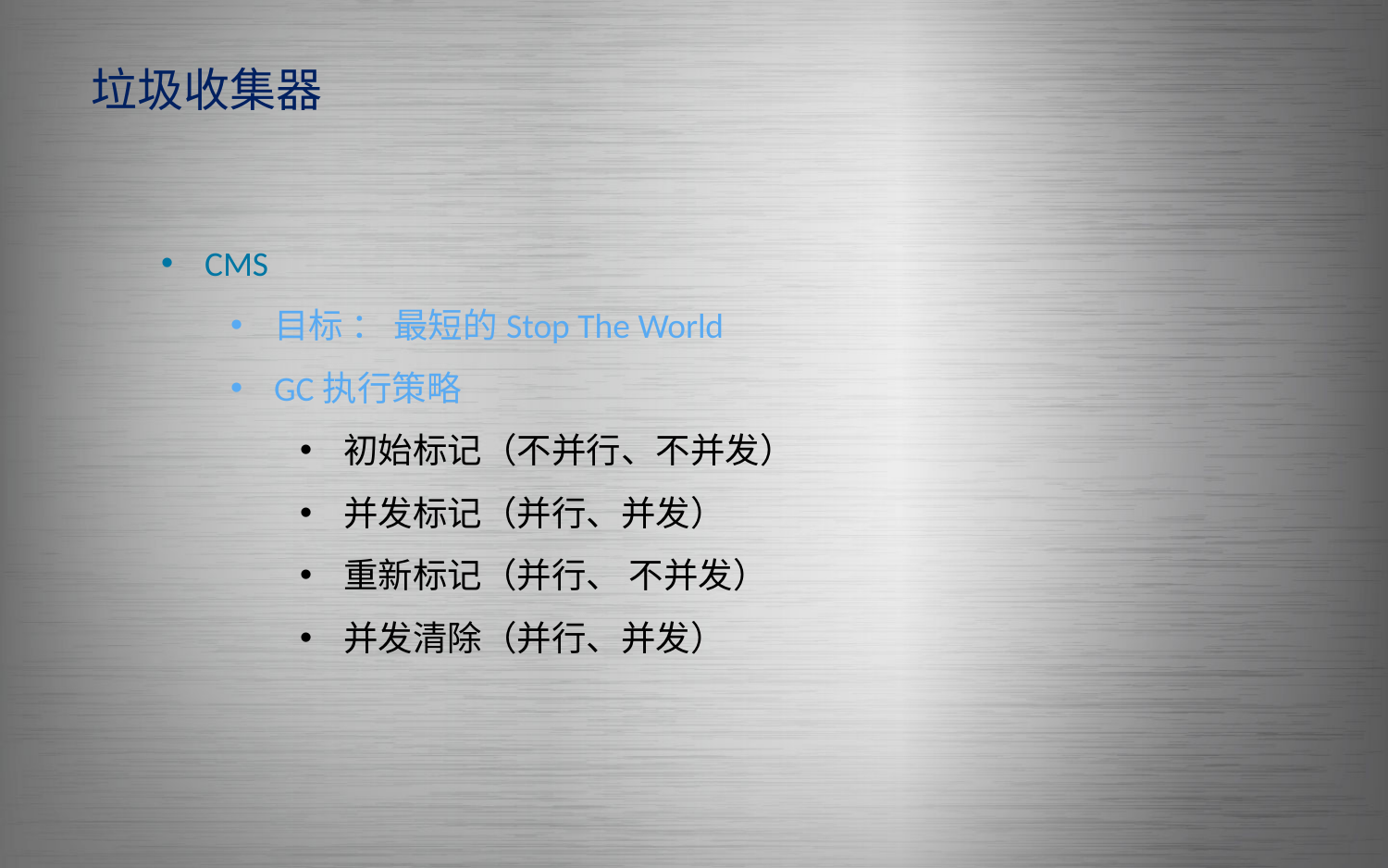

垃圾收集器
CMS
目标 ： 最短的Stop The World
GC执行策略
初始标记（不并行、不并发）
并发标记（并行、并发）
重新标记（并行、 不并发）
并发清除（并行、并发）